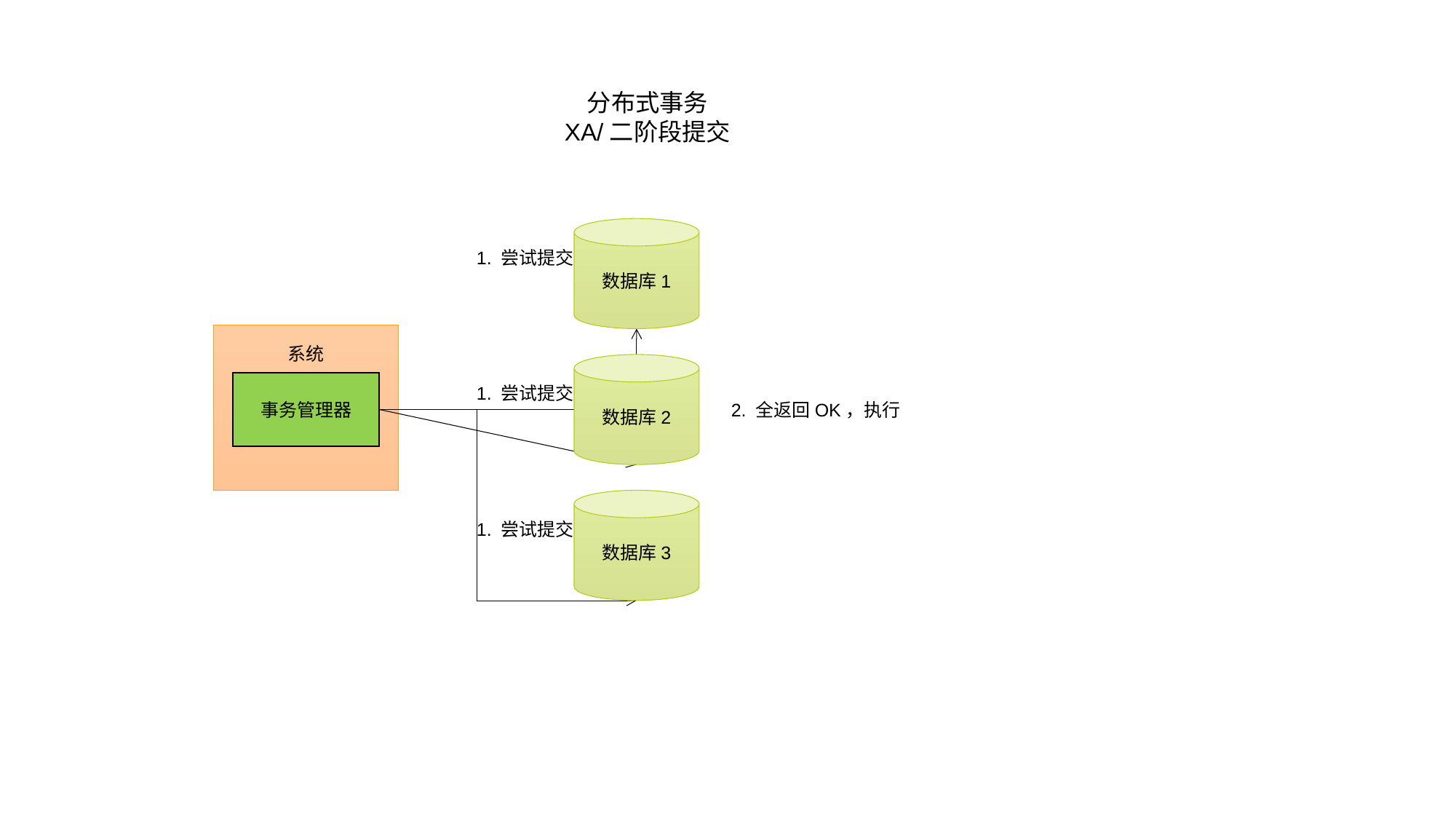

分布式事务
XA/二阶段提交
数据库1
1. 尝试提交
系统

数据库2
事务管理器
1. 尝试提交
2. 全返回OK，执行
数据库3
1. 尝试提交